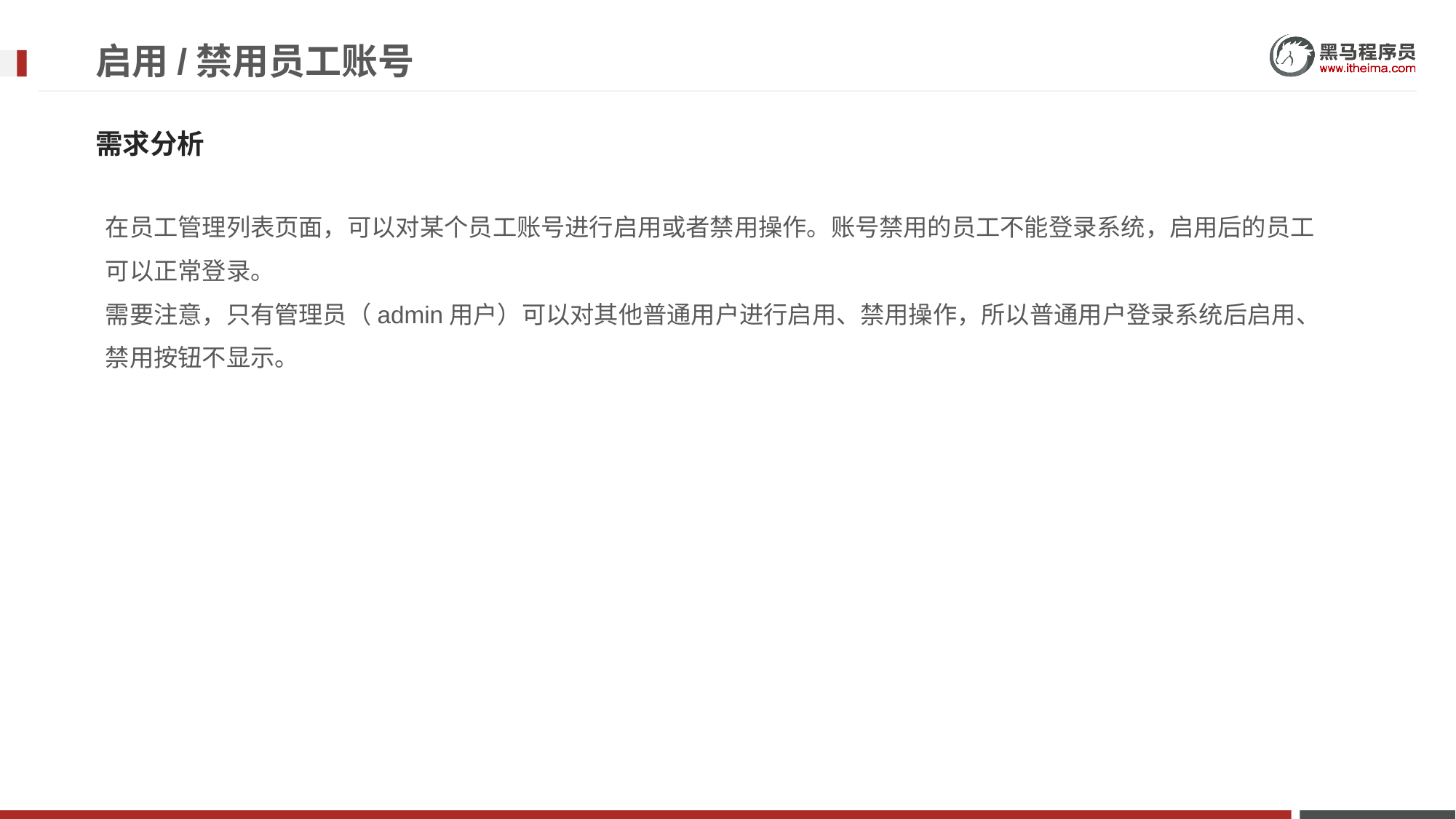

# 启用/禁用员工账号
需求分析
在员工管理列表页面，可以对某个员工账号进行启用或者禁用操作。账号禁用的员工不能登录系统，启用后的员工可以正常登录。
需要注意，只有管理员（admin用户）可以对其他普通用户进行启用、禁用操作，所以普通用户登录系统后启用、禁用按钮不显示。